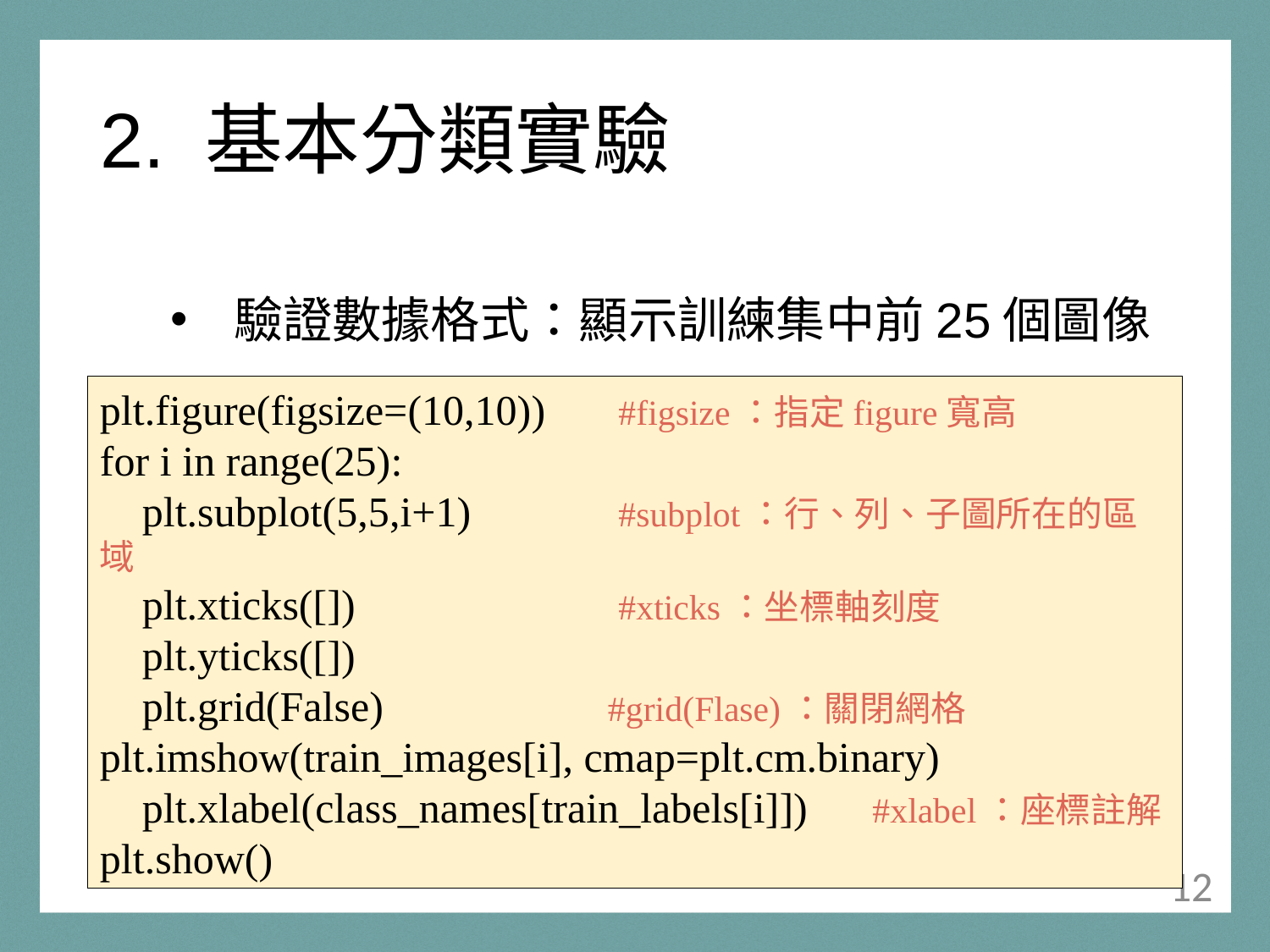

# 2. 基本分類實驗
驗證數據格式：顯示訓練集中前25個圖像
plt.figure(figsize=(10,10))	 #figsize：指定figure寬高
for i in range(25):
    plt.subplot(5,5,i+1)		 #subplot：行、列、子圖所在的區域
    plt.xticks([])		 #xticks：坐標軸刻度
    plt.yticks([])
    plt.grid(False)		#grid(Flase)：關閉網格    plt.imshow(train_images[i], cmap=plt.cm.binary)
    plt.xlabel(class_names[train_labels[i]])	 #xlabel：座標註解
plt.show()
12